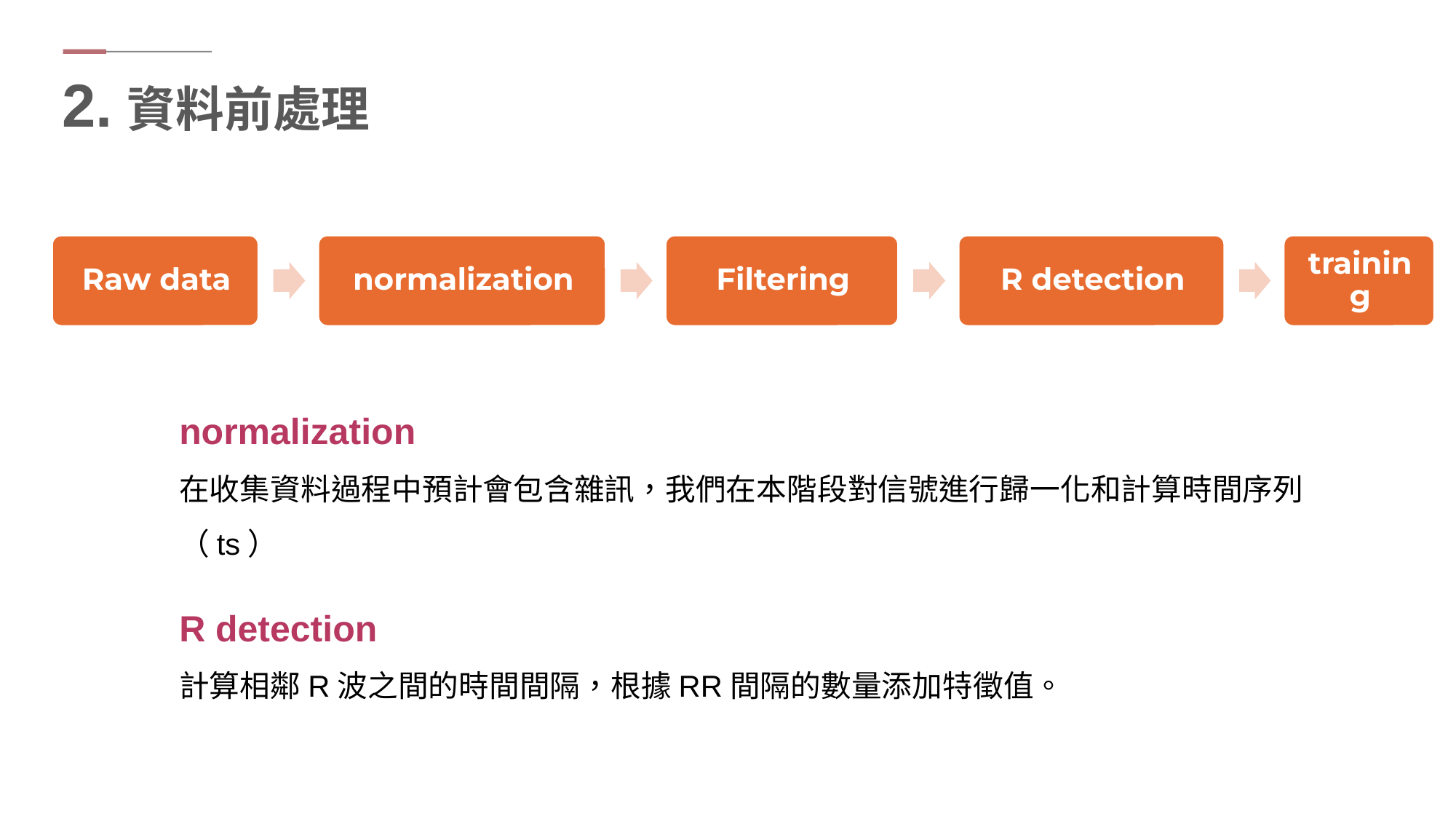

2.資料前處理
Raw data

normalization

Filtering

R detection

training
normalization
在收集資料過程中預計會包含雜訊，我們在本階段對信號進行歸一化和計算時間序列（ts）
R detection
計算相鄰R波之間的時間間隔，根據RR間隔的數量添加特徵值。